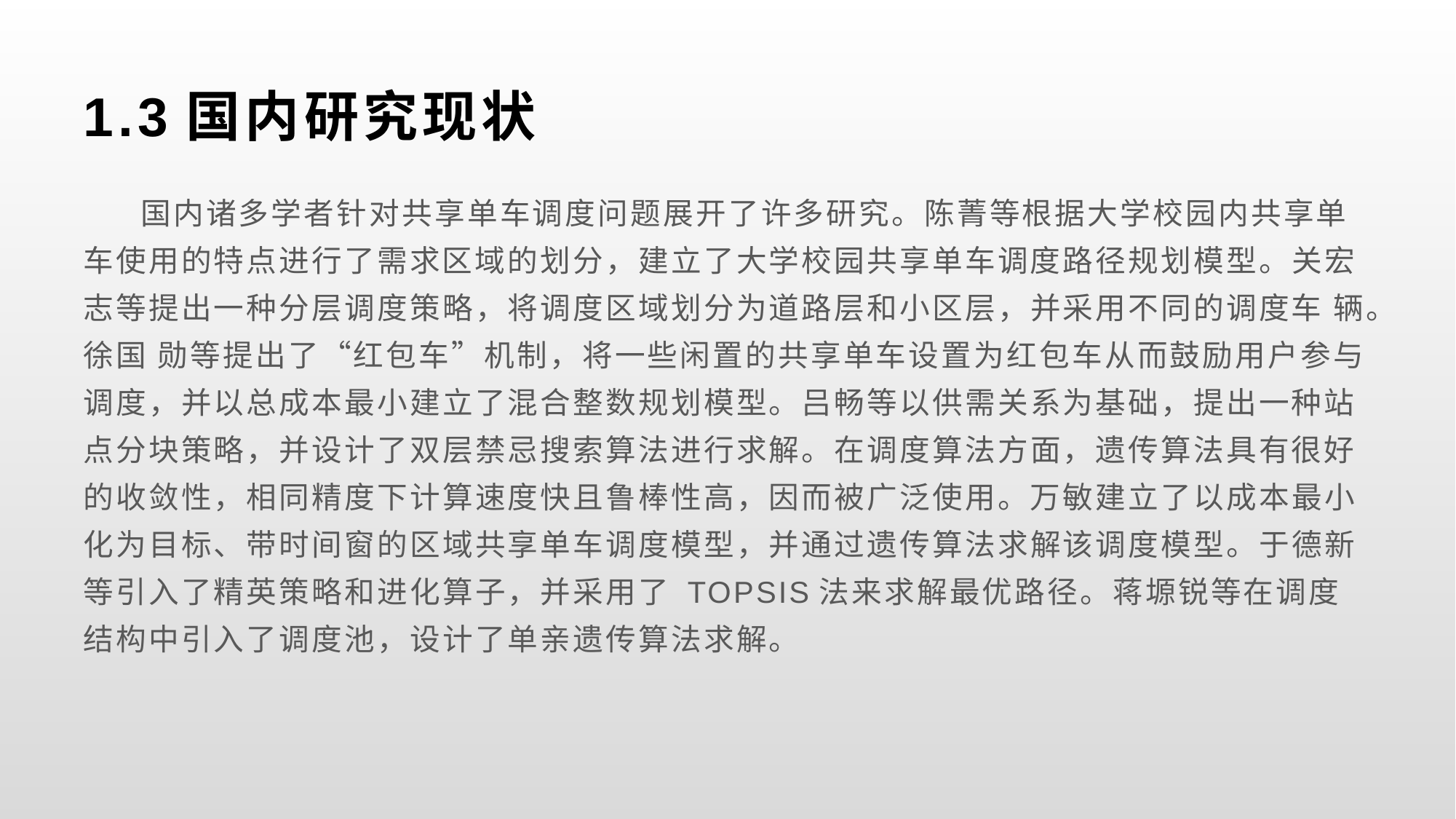

# 1.3国内研究现状
      国内诸多学者针对共享单车调度问题展开了许多研究。陈菁等根据大学校园内共享单车使用的特点进行了需求区域的划分，建立了大学校园共享单车调度路径规划模型。关宏志等提出一种分层调度策略，将调度区域划分为道路层和小区层，并采用不同的调度车 辆。徐国 勋等提出了“红包车”机制，将一些闲置的共享单车设置为红包车从而鼓励用户参与调度，并以总成本最小建立了混合整数规划模型。吕畅等以供需关系为基础，提出一种站点分块策略，并设计了双层禁忌搜索算法进行求解。在调度算法方面，遗传算法具有很好的收敛性，相同精度下计算速度快且鲁棒性高，因而被广泛使用。万敏建立了以成本最小化为目标、带时间窗的区域共享单车调度模型，并通过遗传算法求解该调度模型。于德新等引入了精英策略和进化算子，并采用了 TOPSIS法来求解最优路径。蒋塬锐等在调度结构中引入了调度池，设计了单亲遗传算法求解。